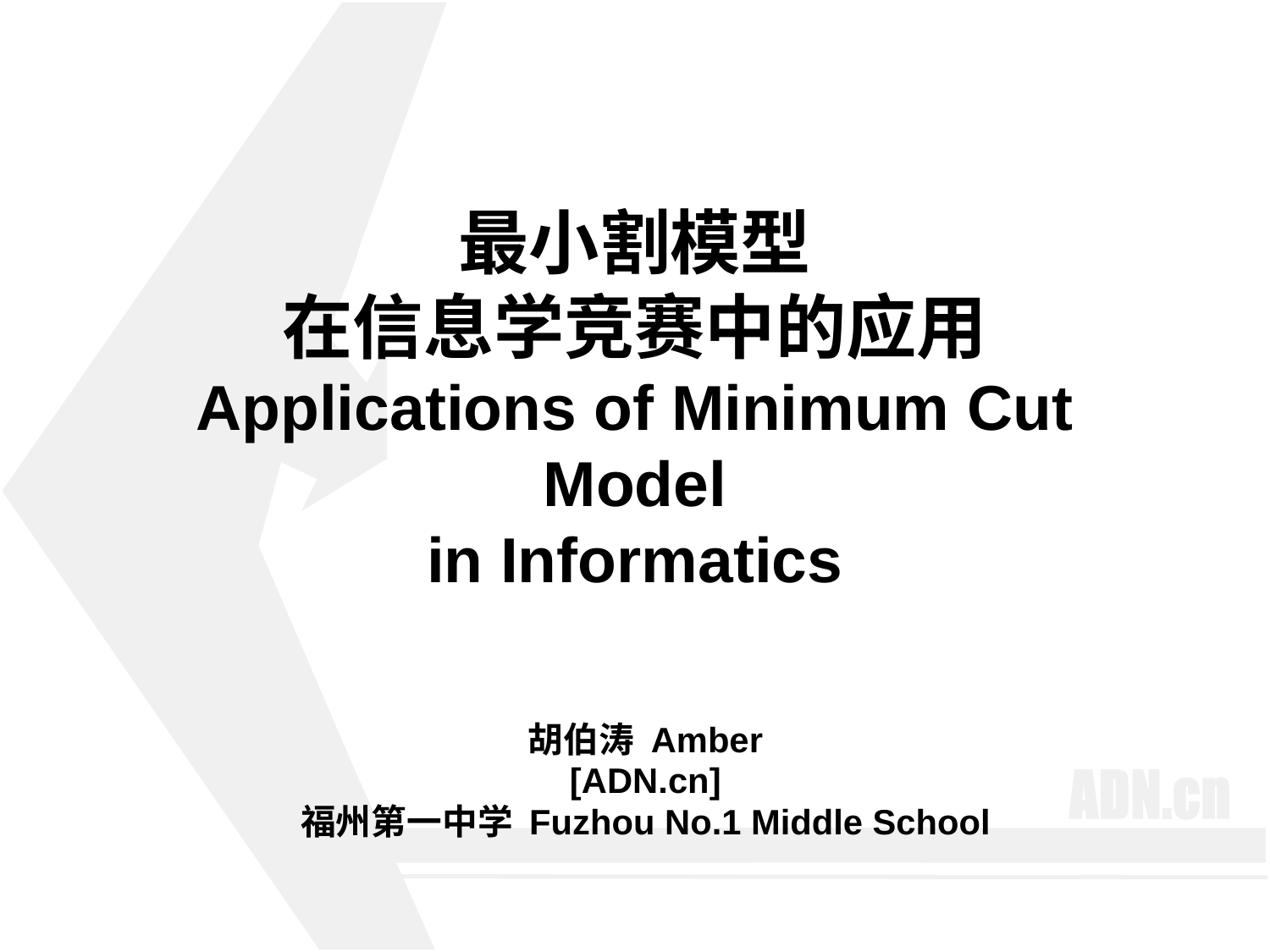

# 最小割模型 在信息学竞赛中的应用 Applications of Minimum Cut Model in Informatics
胡伯涛 Amber
[ADN.cn]
福州第一中学 Fuzhou No.1 Middle School